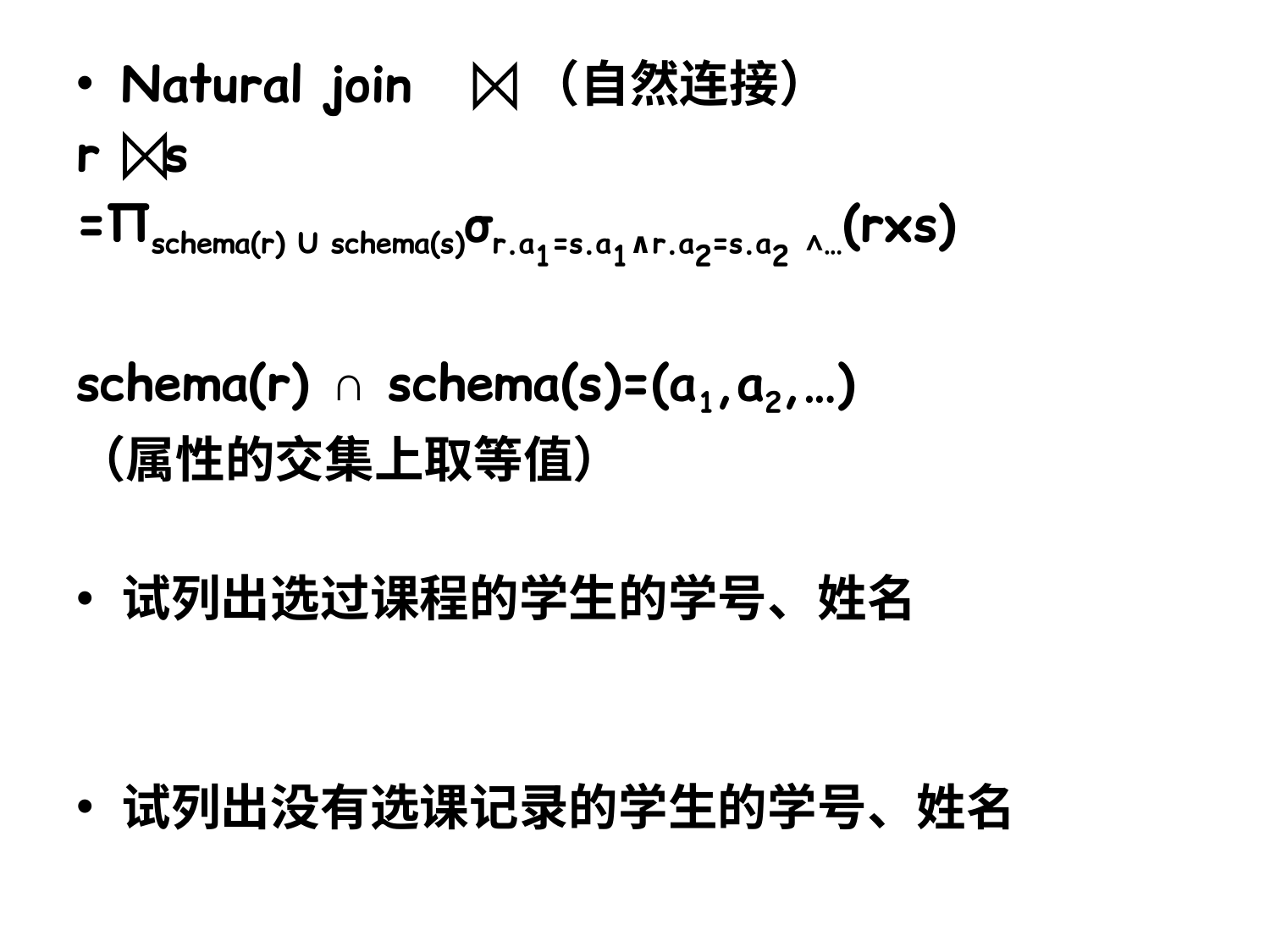

Natural join     （自然连接）
r   s
=Πschema(r) U schema(s)σr.a1=s.a1∧r.a2=s.a2 ∧…(rxs)

schema(r) ∩ schema(s)=(a1,a2,…)
（属性的交集上取等值）

试列出选过课程的学生的学号、姓名

试列出没有选课记录的学生的学号、姓名